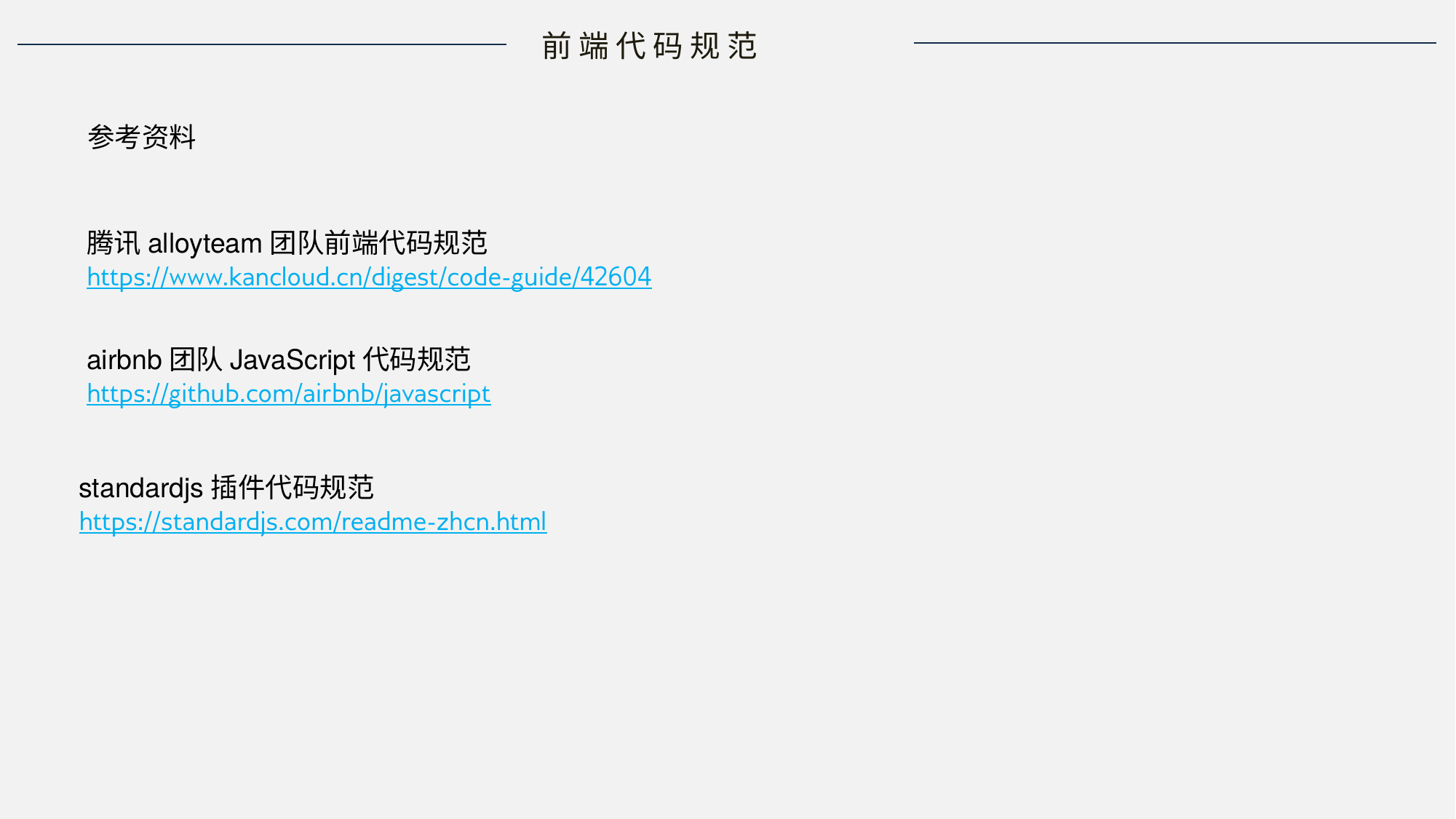

前 端 代 码 规 范
参考资料
腾讯alloyteam团队前端代码规范
https://www.kancloud.cn/digest/code-guide/42604
airbnb团队JavaScript代码规范
https://github.com/airbnb/javascript
standardjs插件代码规范
https://standardjs.com/readme-zhcn.html